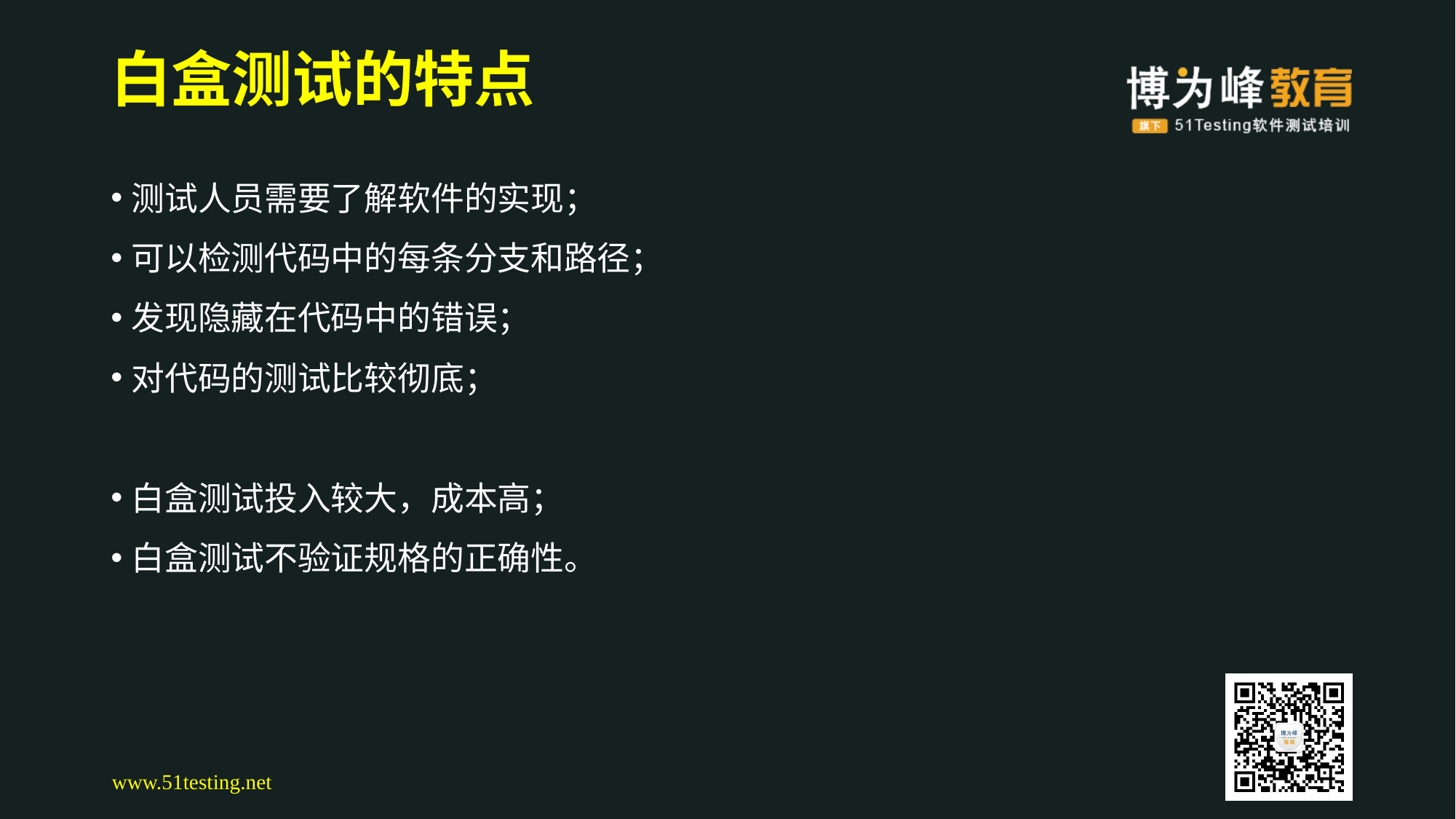

# 白盒测试的特点
测试人员需要了解软件的实现；
可以检测代码中的每条分支和路径；
发现隐藏在代码中的错误；
对代码的测试比较彻底；

白盒测试投入较大，成本高；
白盒测试不验证规格的正确性。